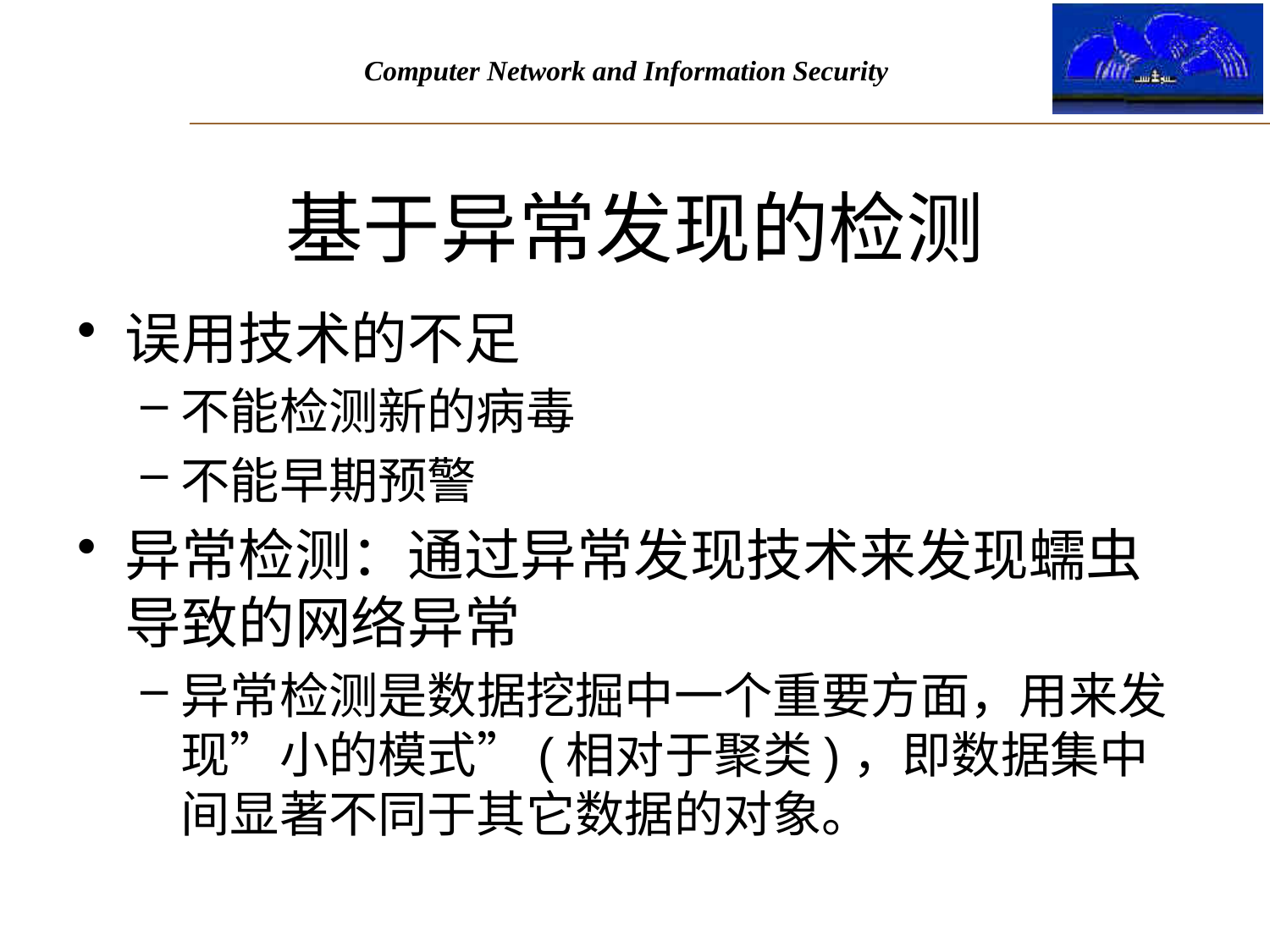

# 基于异常发现的检测
误用技术的不足
不能检测新的病毒
不能早期预警
异常检测：通过异常发现技术来发现蠕虫导致的网络异常
异常检测是数据挖掘中一个重要方面，用来发现”小的模式”(相对于聚类)，即数据集中间显著不同于其它数据的对象。